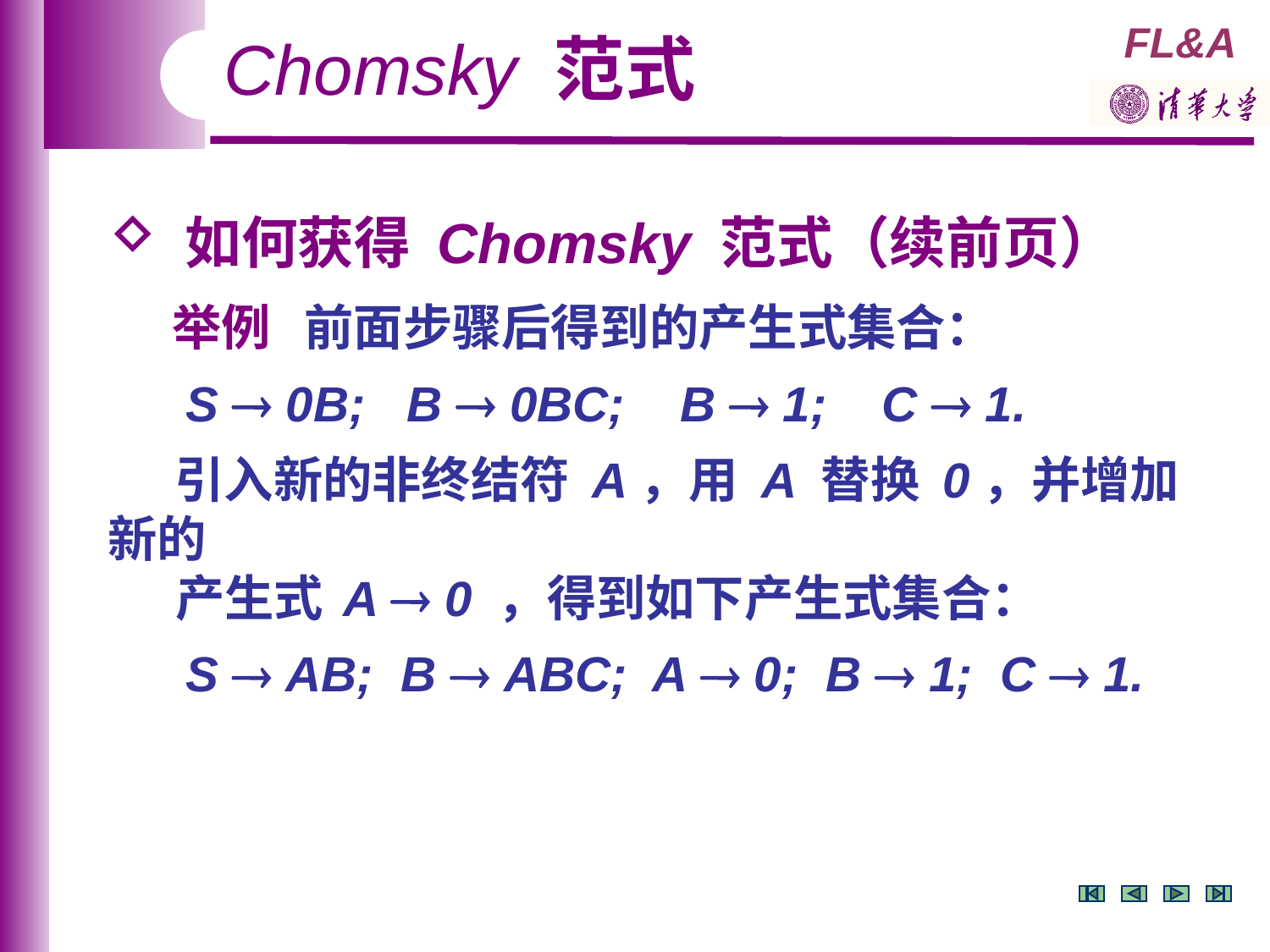

Chomsky 范式
 如何获得 Chomsky 范式（续前页）

     举例   前面步骤后得到的产生式集合：

        S → 0B;   B → 0BC;    B → 1;    C → 1.

      引入新的非终结符 A，用 A 替换 0，并增加新的
     产生式 A → 0 ，得到如下产生式集合：

        S → AB;  B → ABC;  A → 0;  B → 1;  C → 1.